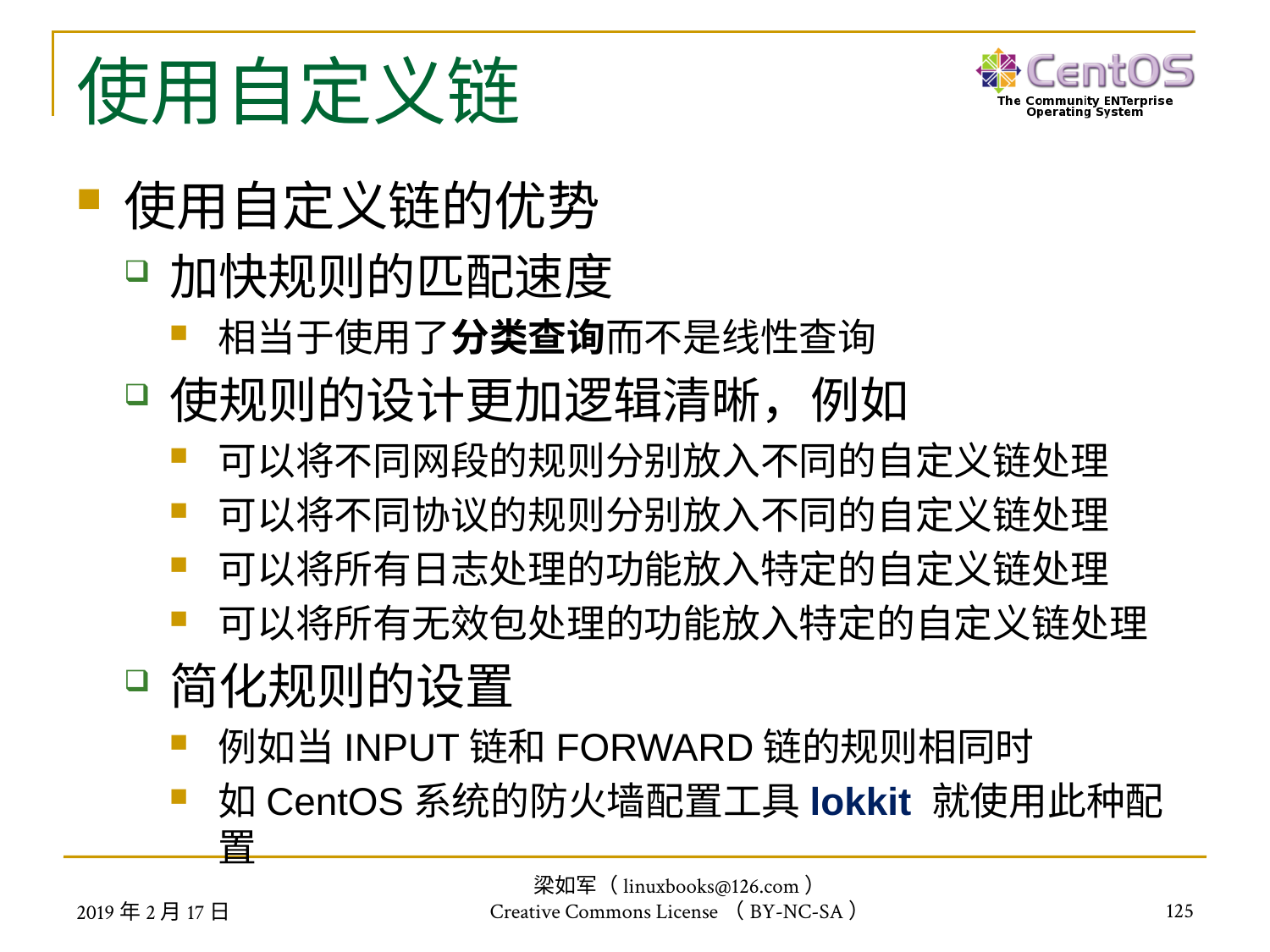

# 使用自定义链
使用自定义链的优势
加快规则的匹配速度
相当于使用了分类查询而不是线性查询
使规则的设计更加逻辑清晰，例如
可以将不同网段的规则分别放入不同的自定义链处理
可以将不同协议的规则分别放入不同的自定义链处理
可以将所有日志处理的功能放入特定的自定义链处理
可以将所有无效包处理的功能放入特定的自定义链处理
简化规则的设置
例如当INPUT链和FORWARD链的规则相同时
如CentOS系统的防火墙配置工具lokkit 就使用此种配置

梁如军（linuxbooks@126.com）
Creative Commons License（BY-NC-SA）
2019年2月17日
125